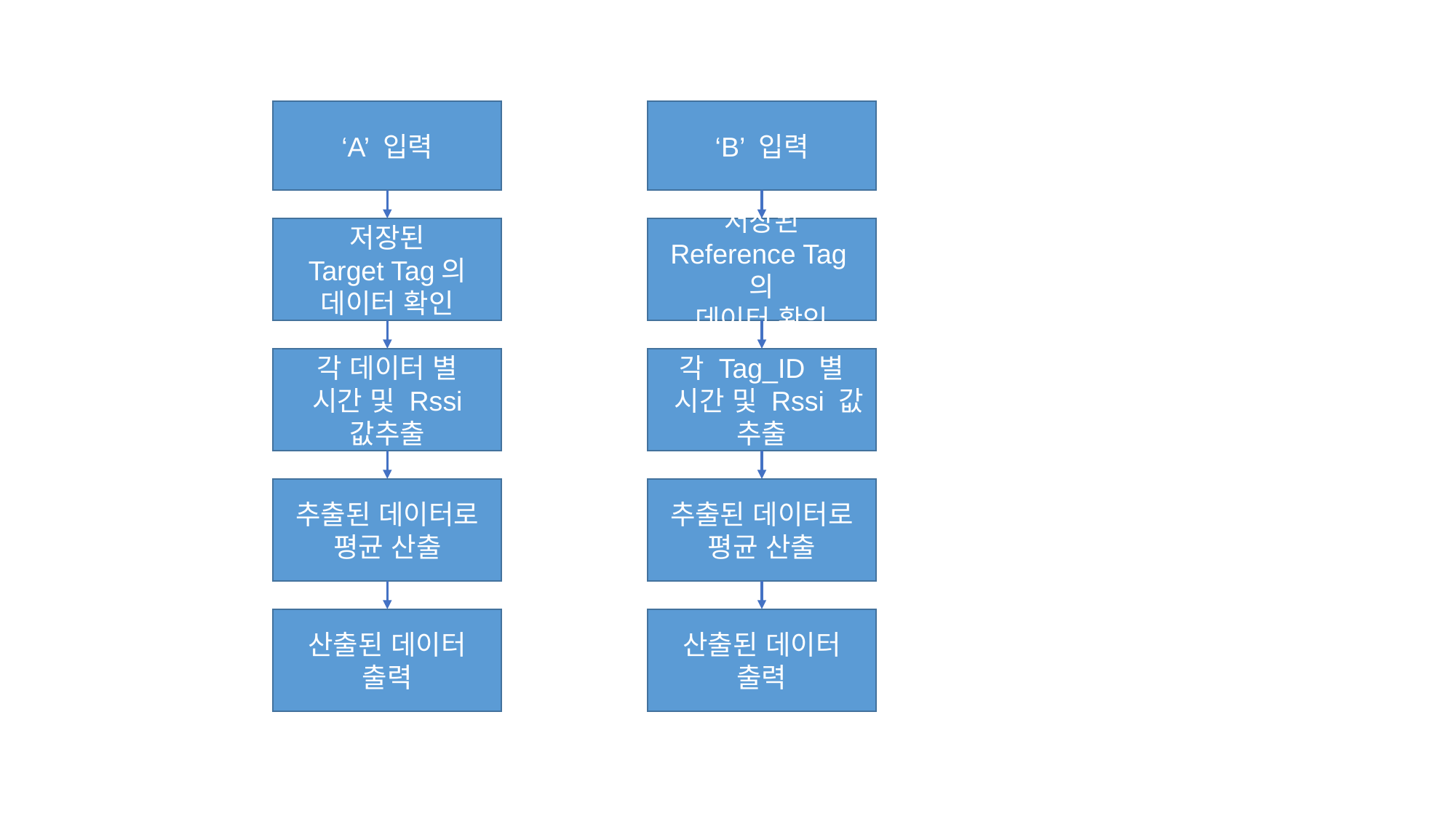

‘A’ 입력
‘B’ 입력
저장된
Target Tag의
데이터 확인
저장된
Reference Tag의
데이터 확인
각 데이터 별
시간 및 Rssi 값추출
각 Tag_ID 별
 시간 및 Rssi 값
추출
추출된 데이터로 평균 산출
추출된 데이터로 평균 산출
산출된 데이터
출력
산출된 데이터
출력